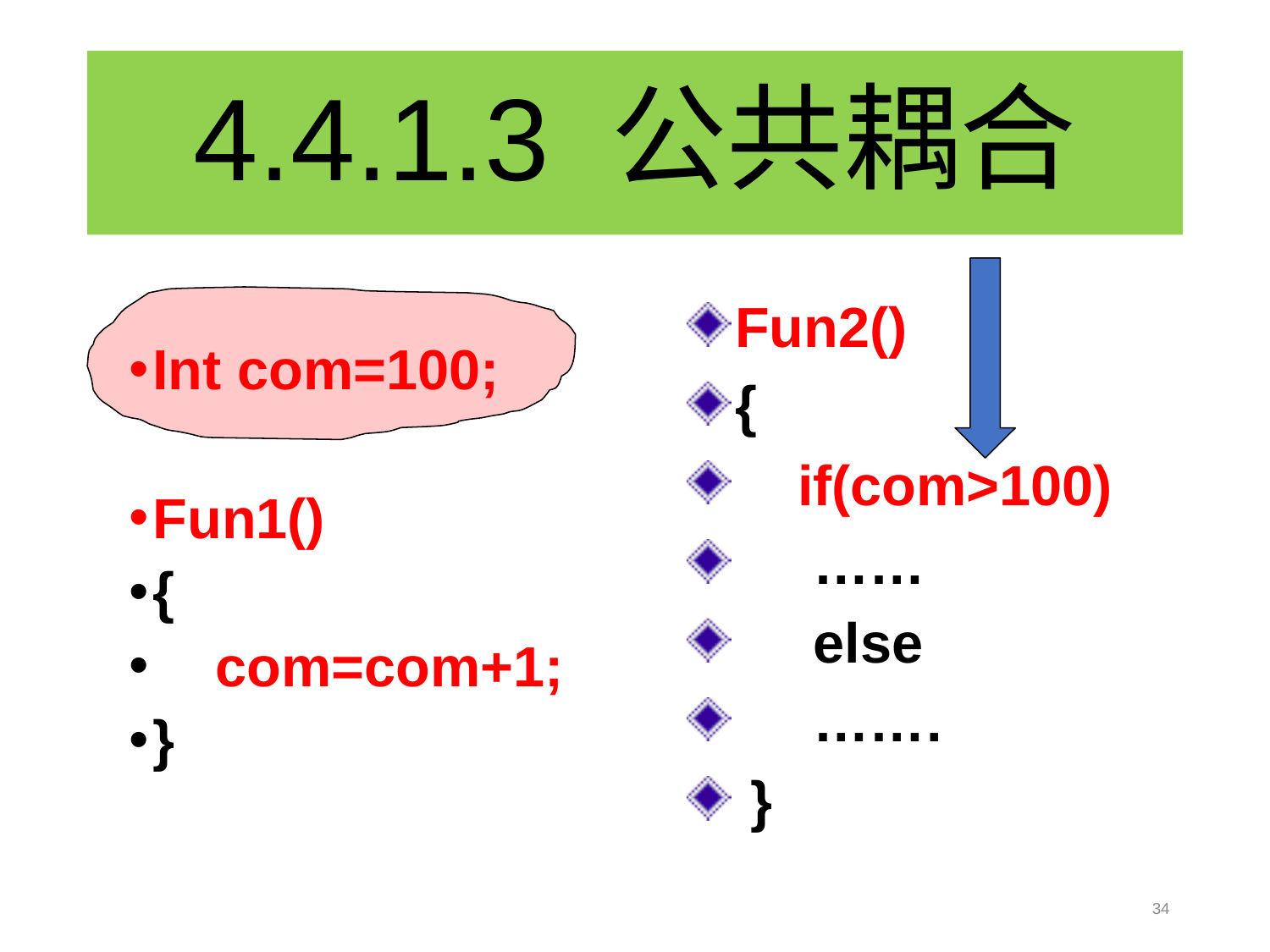

# 4.4.1.3 公共耦合

Fun2()
{
    if(com>100)
     ……
     else
     …….
 }

Int com=100;

Fun1()
{
    com=com+1;
}
34